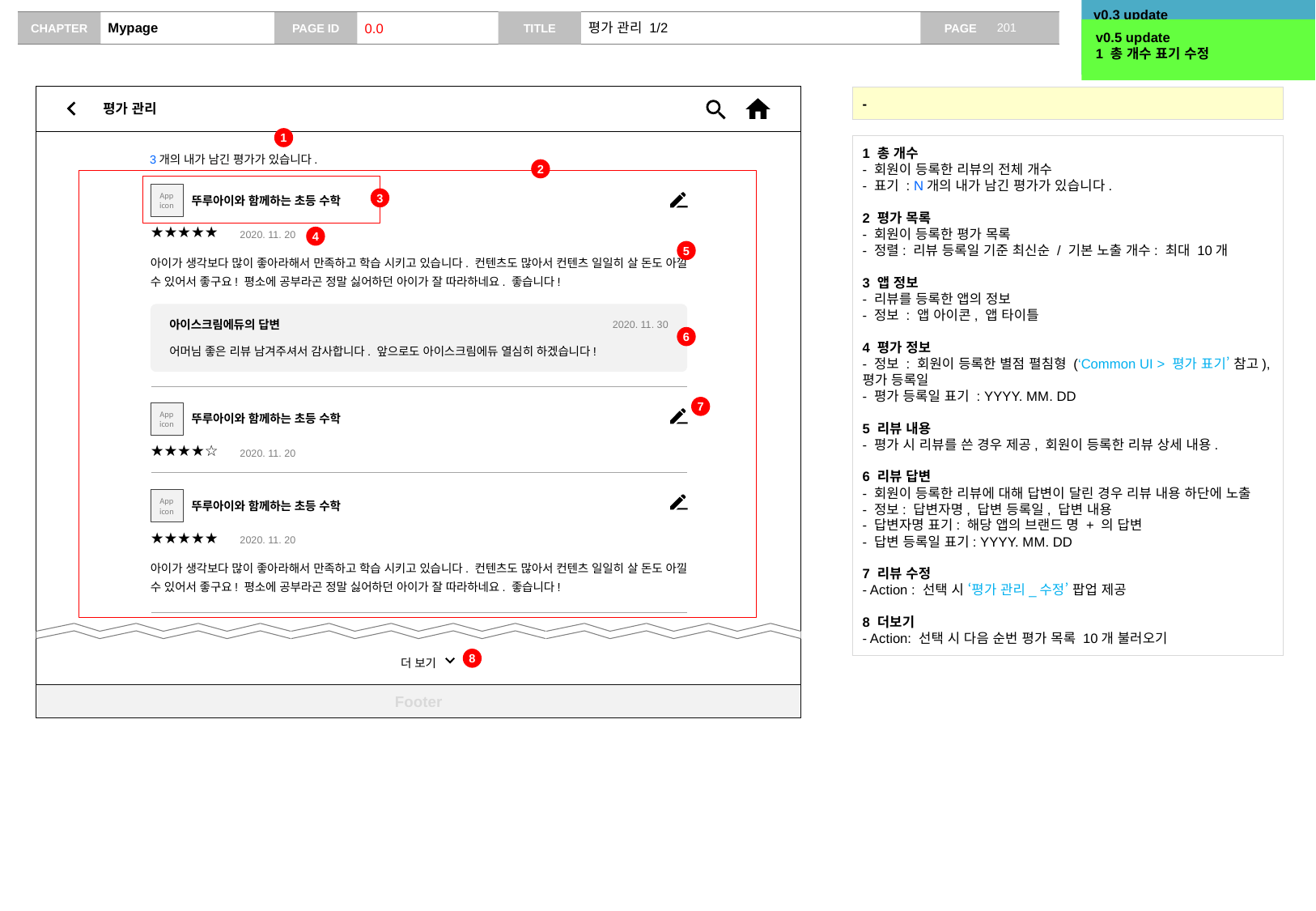

v0.3 update
7 리뷰 수정 버튼 추가
# Mypage
0.0
평가 관리 1/2
v0.5 update
1 총 개수 표기 수정
평가 관리

-

1
1 총 개수
- 회원이 등록한 리뷰의 전체 개수
- 표기 : N개의 내가 남긴 평가가 있습니다.

2 평가 목록
- 회원이 등록한 평가 목록
- 정렬: 리뷰 등록일 기준 최신순 / 기본 노출 개수: 최대 10개

3 앱 정보
- 리뷰를 등록한 앱의 정보
- 정보 : 앱 아이콘, 앱 타이틀

4 평가 정보
- 정보 : 회원이 등록한 별점 펼침형 (‘Common UI > 평가 표기’ 참고), 평가 등록일
- 평가 등록일 표기 : YYYY. MM. DD

5 리뷰 내용
- 평가 시 리뷰를 쓴 경우 제공, 회원이 등록한 리뷰 상세 내용.

6 리뷰 답변
- 회원이 등록한 리뷰에 대해 답변이 달린 경우 리뷰 내용 하단에 노출
- 정보: 답변자명, 답변 등록일, 답변 내용
- 답변자명 표기: 해당 앱의 브랜드 명 + 의 답변
- 답변 등록일 표기: YYYY. MM. DD

7 리뷰 수정
- Action : 선택 시 ‘평가 관리_수정’ 팝업 제공

8 더보기
- Action: 선택 시 다음 순번 평가 목록 10개 불러오기
3개의 내가 남긴 평가가 있습니다.
2

App
icon
3

뚜루아이와 함께하는 초등 수학
★★★★★
4
2020. 11. 20
5
아이가 생각보다 많이 좋아라해서 만족하고 학습 시키고 있습니다. 컨텐츠도 많아서 컨텐츠 일일히 살 돈도 아낄 수 있어서 좋구요! 평소에 공부라곤 정말 싫어하던 아이가 잘 따라하네요. 좋습니다!

아이스크림에듀의 답변
2020. 11. 30
어머님 좋은 리뷰 남겨주셔서 감사합니다. 앞으로도 아이스크림에듀 열심히 하겠습니다!
6
7
App
icon

뚜루아이와 함께하는 초등 수학
★★★★☆
2020. 11. 20
App
icon

뚜루아이와 함께하는 초등 수학
★★★★★
2020. 11. 20
아이가 생각보다 많이 좋아라해서 만족하고 학습 시키고 있습니다. 컨텐츠도 많아서 컨텐츠 일일히 살 돈도 아낄 수 있어서 좋구요! 평소에 공부라곤 정말 싫어하던 아이가 잘 따라하네요. 좋습니다!

8
더 보기

Footer